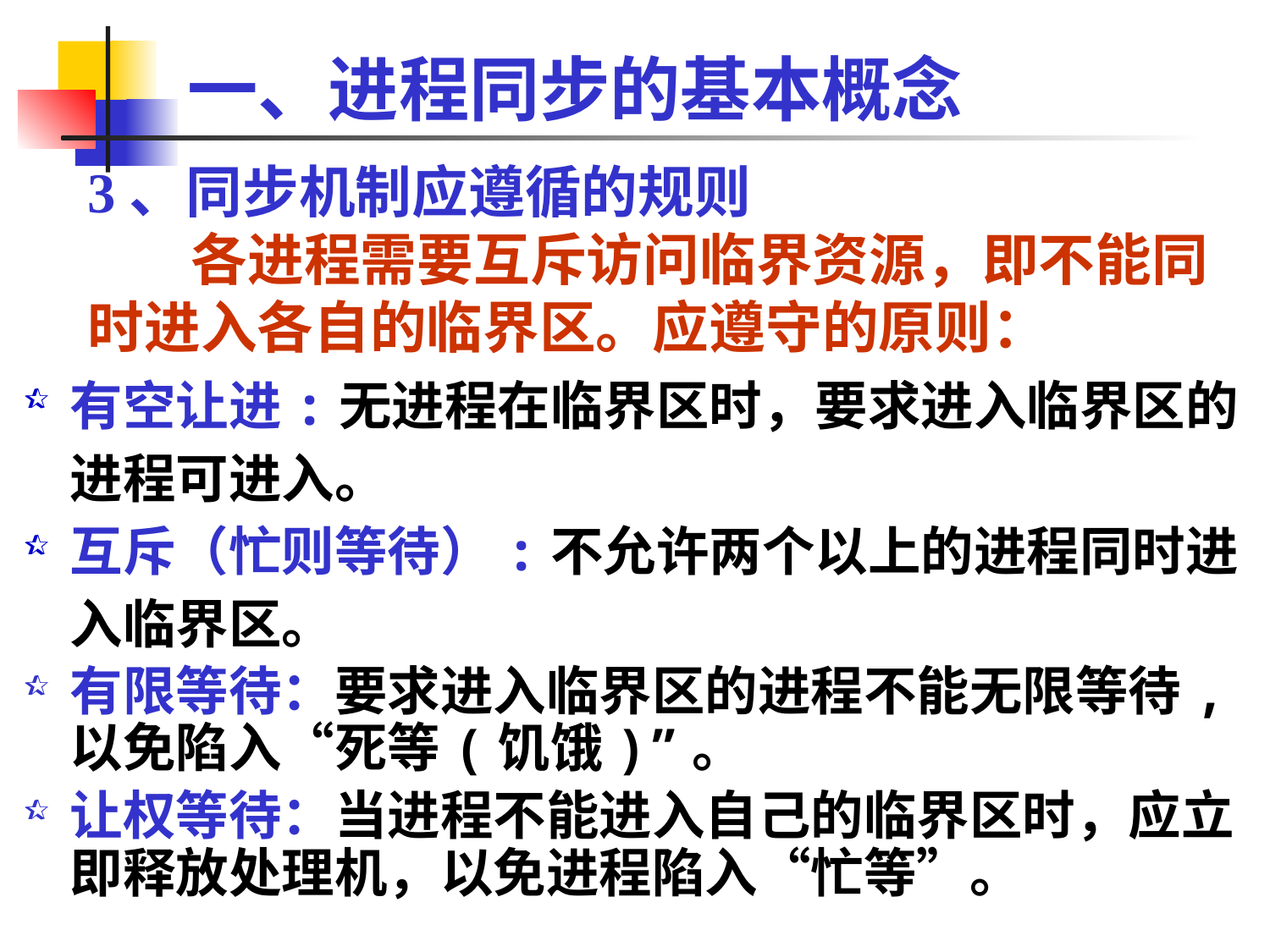

一、进程同步的基本概念
# 3、同步机制应遵循的规则 各进程需要互斥访问临界资源，即不能同时进入各自的临界区。应遵守的原则：
有空让进:无进程在临界区时，要求进入临界区的进程可进入。
互斥（忙则等待）:不允许两个以上的进程同时进入临界区。
有限等待：要求进入临界区的进程不能无限等待,以免陷入“死等(饥饿)”。
让权等待：当进程不能进入自己的临界区时，应立即释放处理机，以免进程陷入“忙等”。